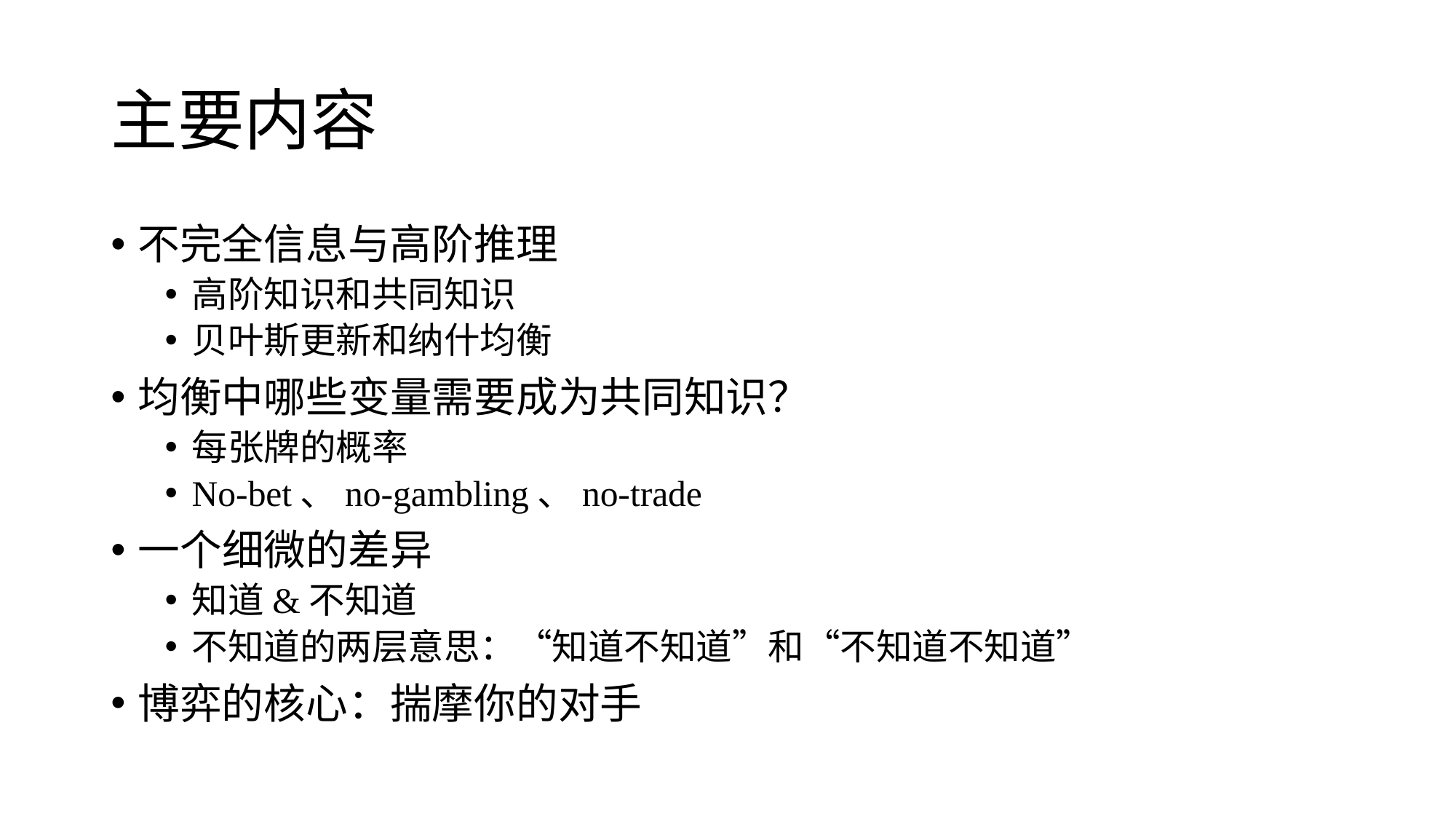

# 主要内容
不完全信息与高阶推理
高阶知识和共同知识
贝叶斯更新和纳什均衡
均衡中哪些变量需要成为共同知识？
每张牌的概率
No-bet、no-gambling、no-trade
一个细微的差异
知道&不知道
不知道的两层意思：“知道不知道”和“不知道不知道”
博弈的核心：揣摩你的对手